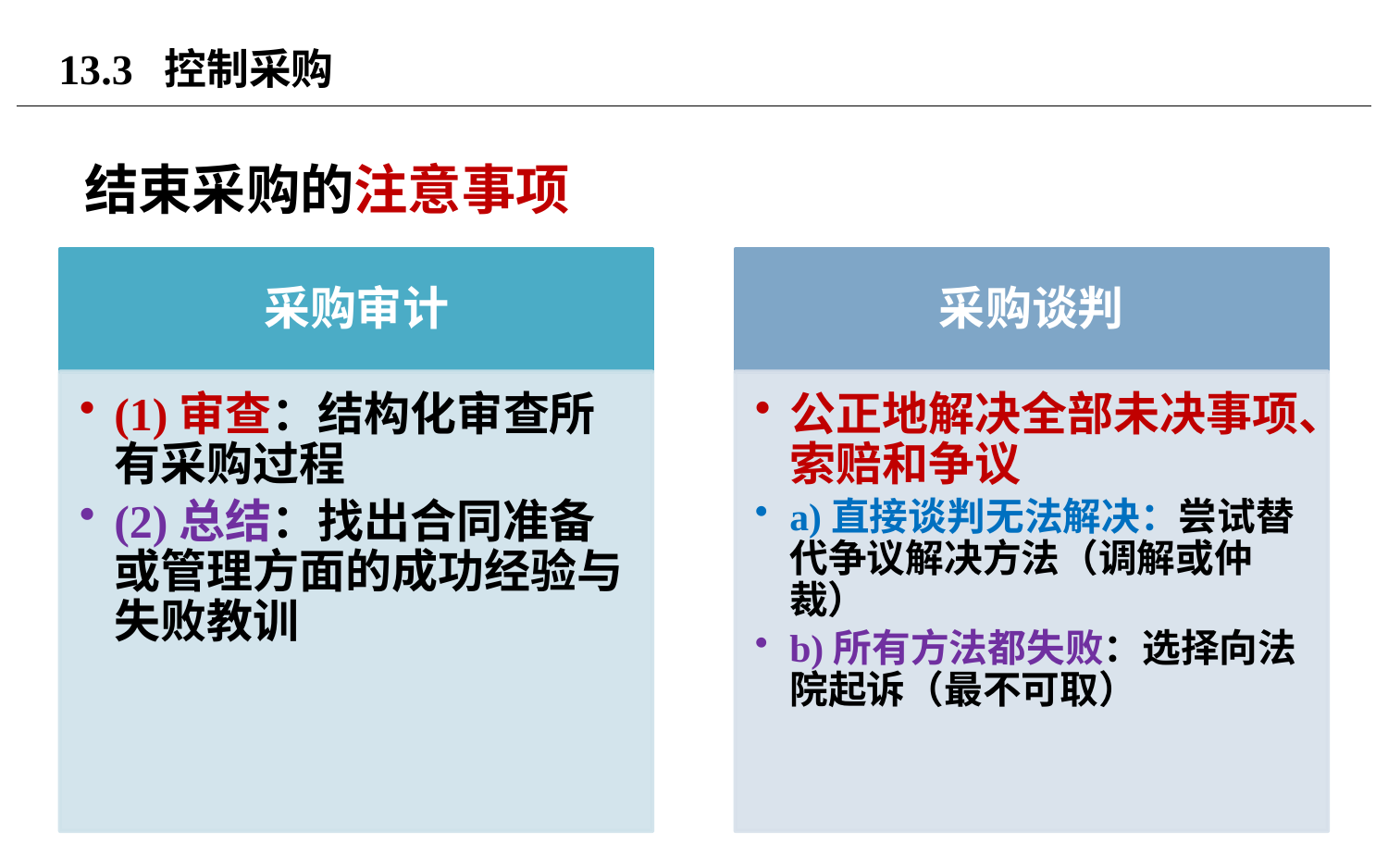

# 13.3  控制采购
结束采购的注意事项

采购审计
(1)审查：结构化审查所有采购过程
(2)总结：找出合同准备或管理方面的成功经验与失败教训
采购谈判
公正地解决全部未决事项、索赔和争议
a)直接谈判无法解决：尝试替代争议解决方法（调解或仲裁）
b)所有方法都失败：选择向法院起诉（最不可取）